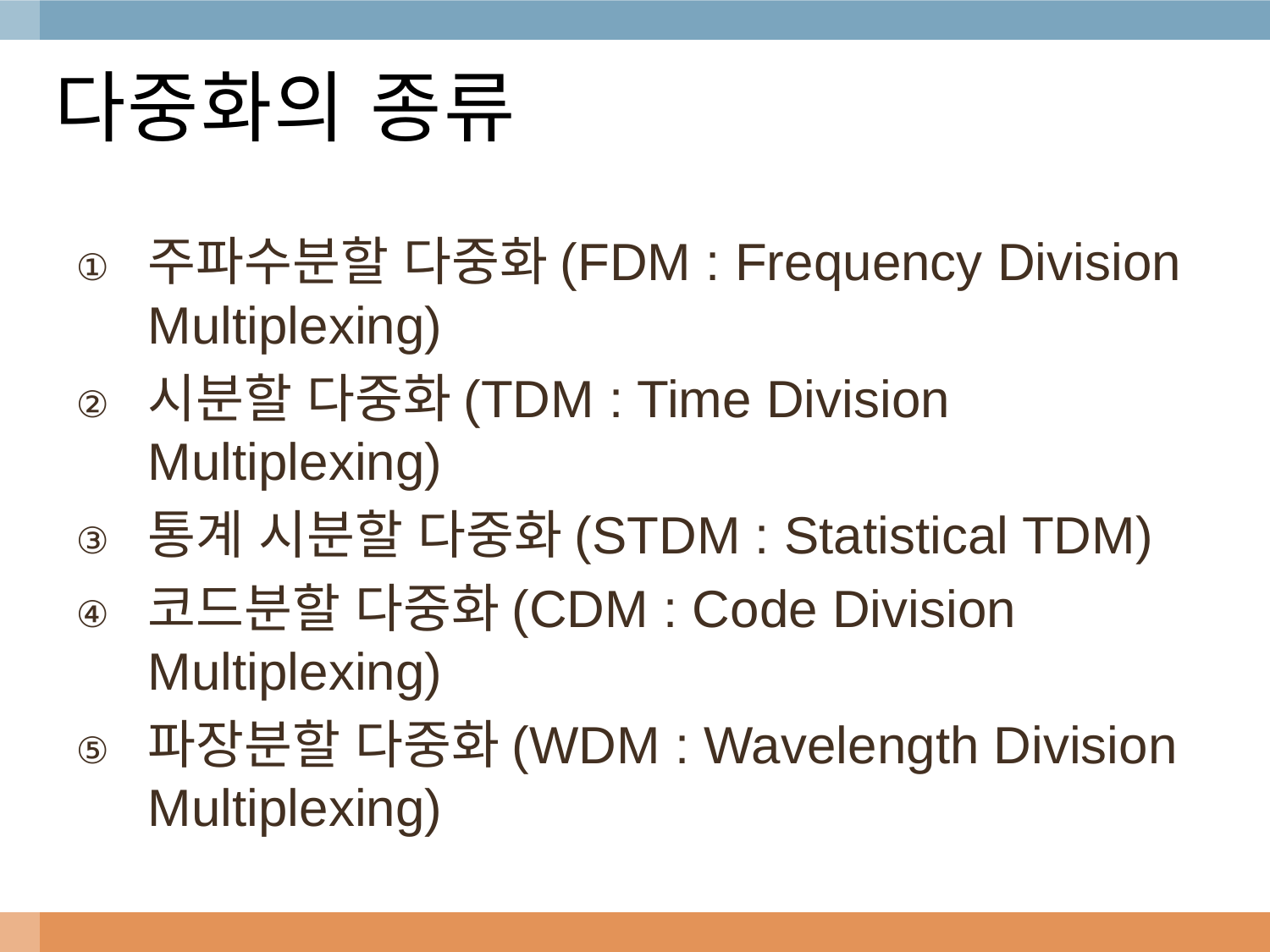

# 다중화의 종류
주파수분할 다중화(FDM : Frequency Division Multiplexing)
시분할 다중화(TDM : Time Division Multiplexing)
통계 시분할 다중화(STDM : Statistical TDM)
코드분할 다중화(CDM : Code Division Multiplexing)
파장분할 다중화(WDM : Wavelength Division Multiplexing)